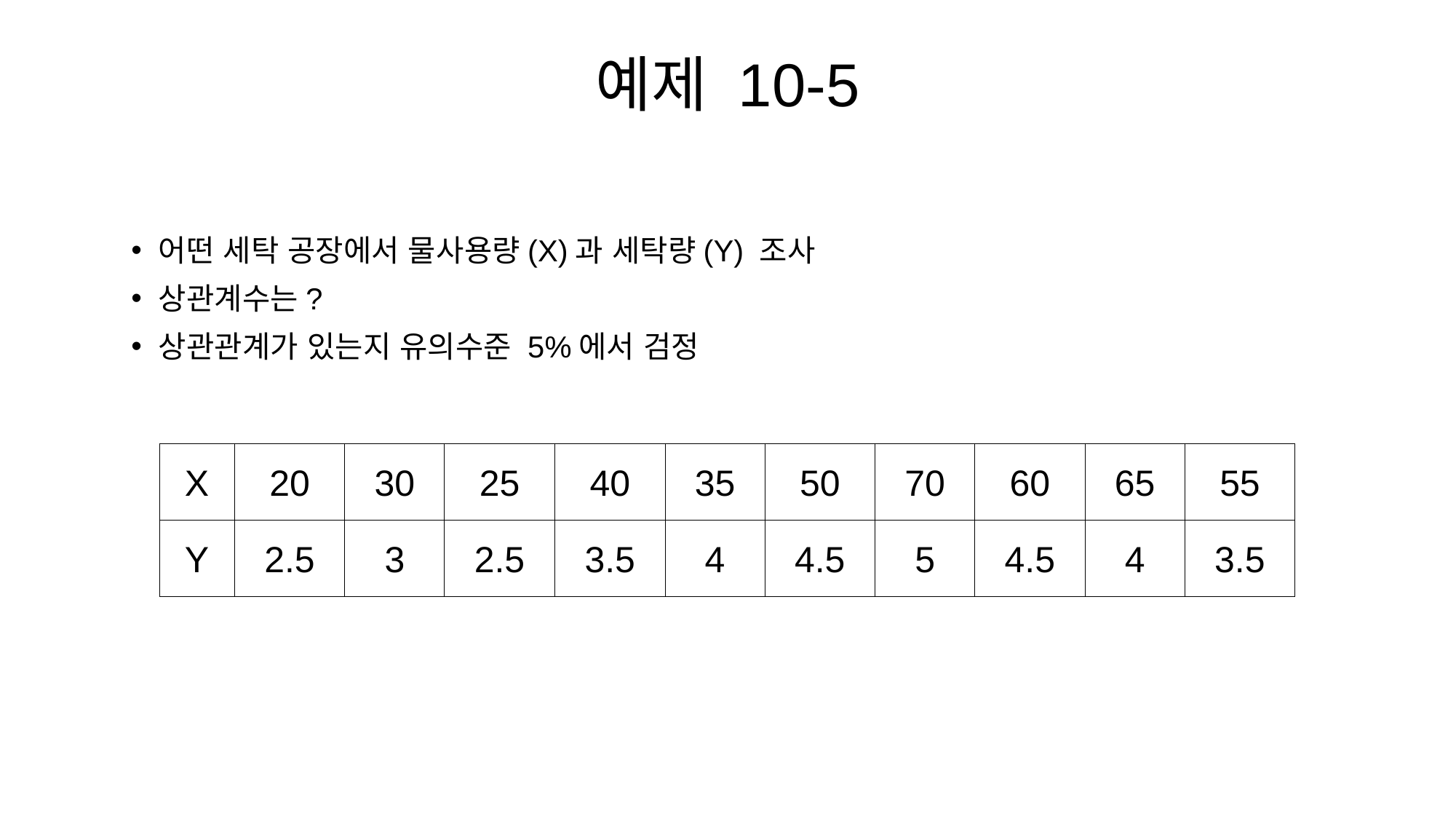

# 예제 10-5
어떤 세탁 공장에서 물사용량(X)과 세탁량(Y) 조사
상관계수는?
상관관계가 있는지 유의수준 5%에서 검정
| X | 20 | 30 | 25 | 40 | 35 | 50 | 70 | 60 | 65 | 55 |
| --- | --- | --- | --- | --- | --- | --- | --- | --- | --- | --- |
| Y | 2.5 | 3 | 2.5 | 3.5 | 4 | 4.5 | 5 | 4.5 | 4 | 3.5 |